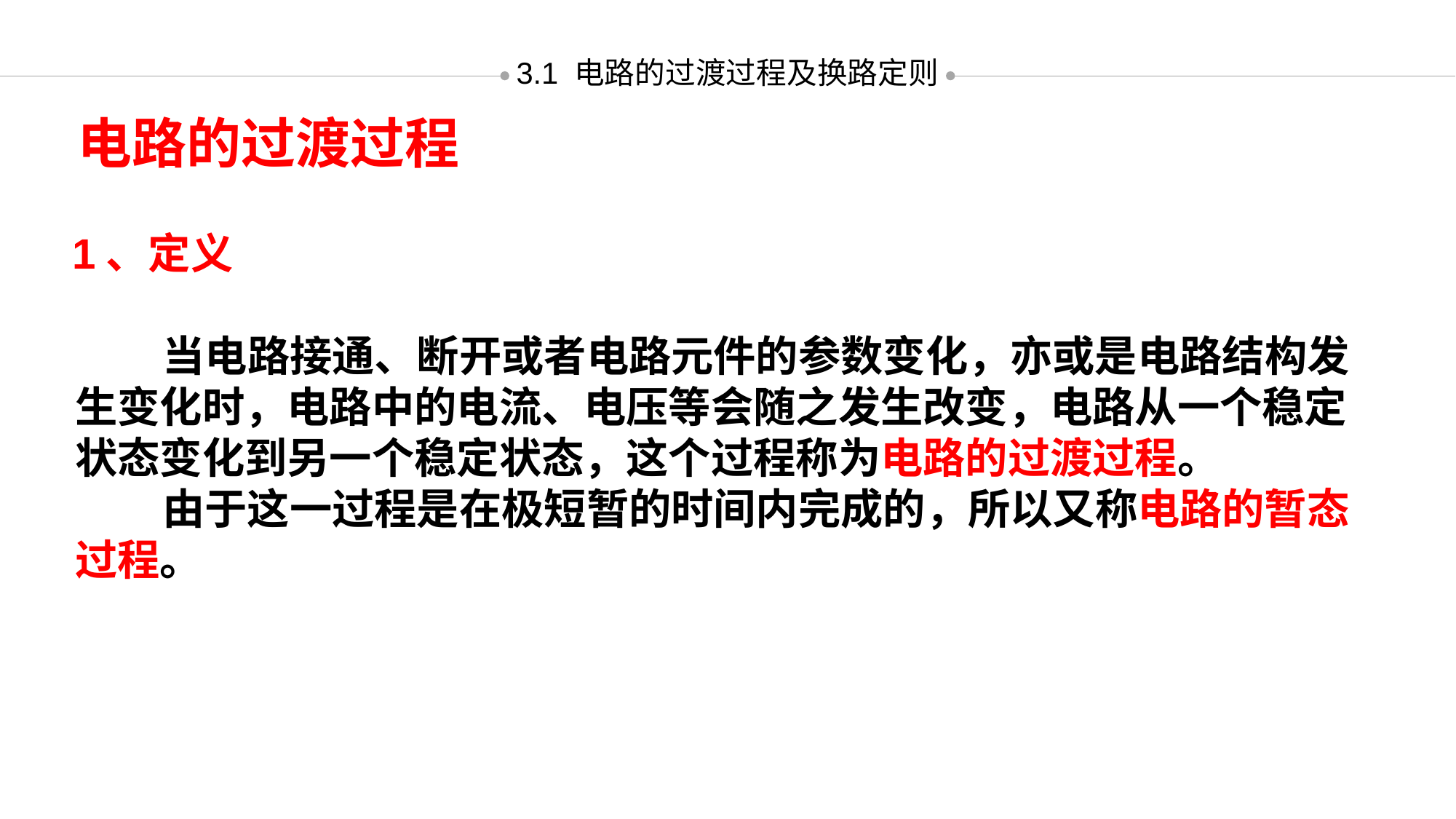

3.1 电路的过渡过程及换路定则
电路的过渡过程
1、定义
        当电路接通、断开或者电路元件的参数变化，亦或是电路结构发生变化时，电路中的电流、电压等会随之发生改变，电路从一个稳定状态变化到另一个稳定状态，这个过程称为电路的过渡过程。
        由于这一过程是在极短暂的时间内完成的，所以又称电路的暂态过程。